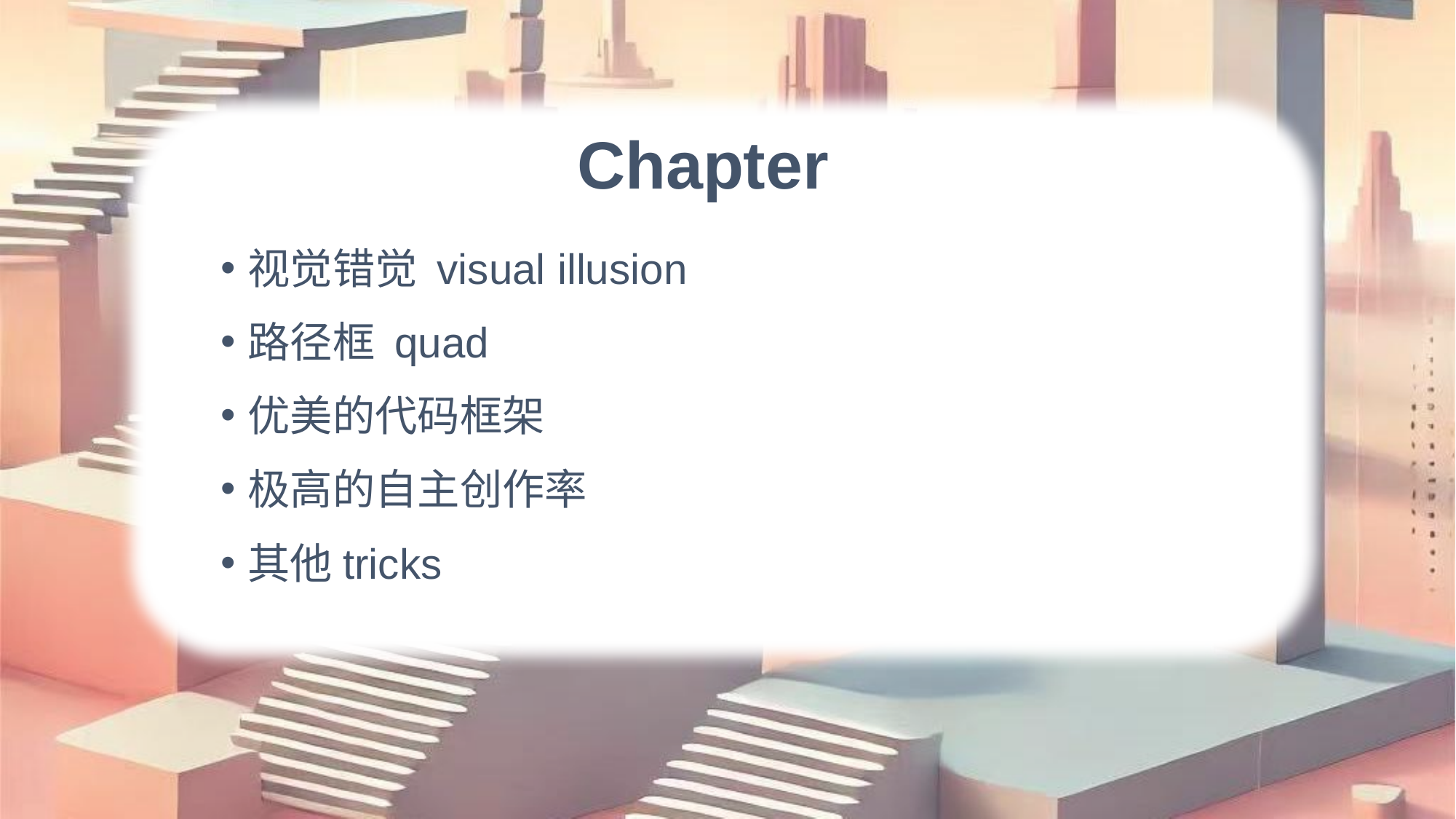

# Chapter
视觉错觉 visual illusion
路径框 quad
优美的代码框架
极高的自主创作率
其他tricks